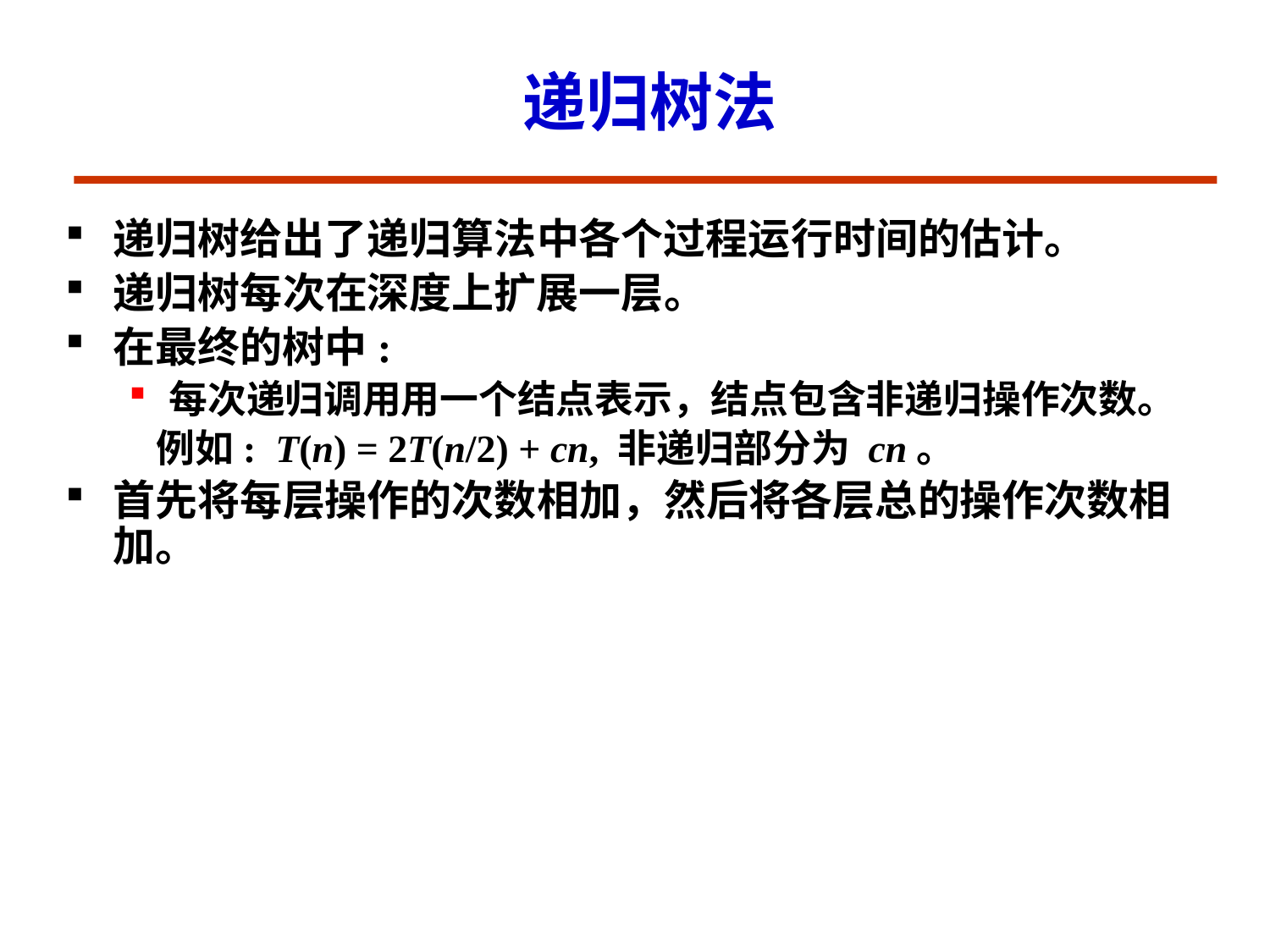

# 递归树法
递归树给出了递归算法中各个过程运行时间的估计。
递归树每次在深度上扩展一层。
在最终的树中:
每次递归调用用一个结点表示，结点包含非递归操作次数。
  例如:  T(n) = 2T(n/2) + cn, 非递归部分为 cn。
首先将每层操作的次数相加，然后将各层总的操作次数相加。